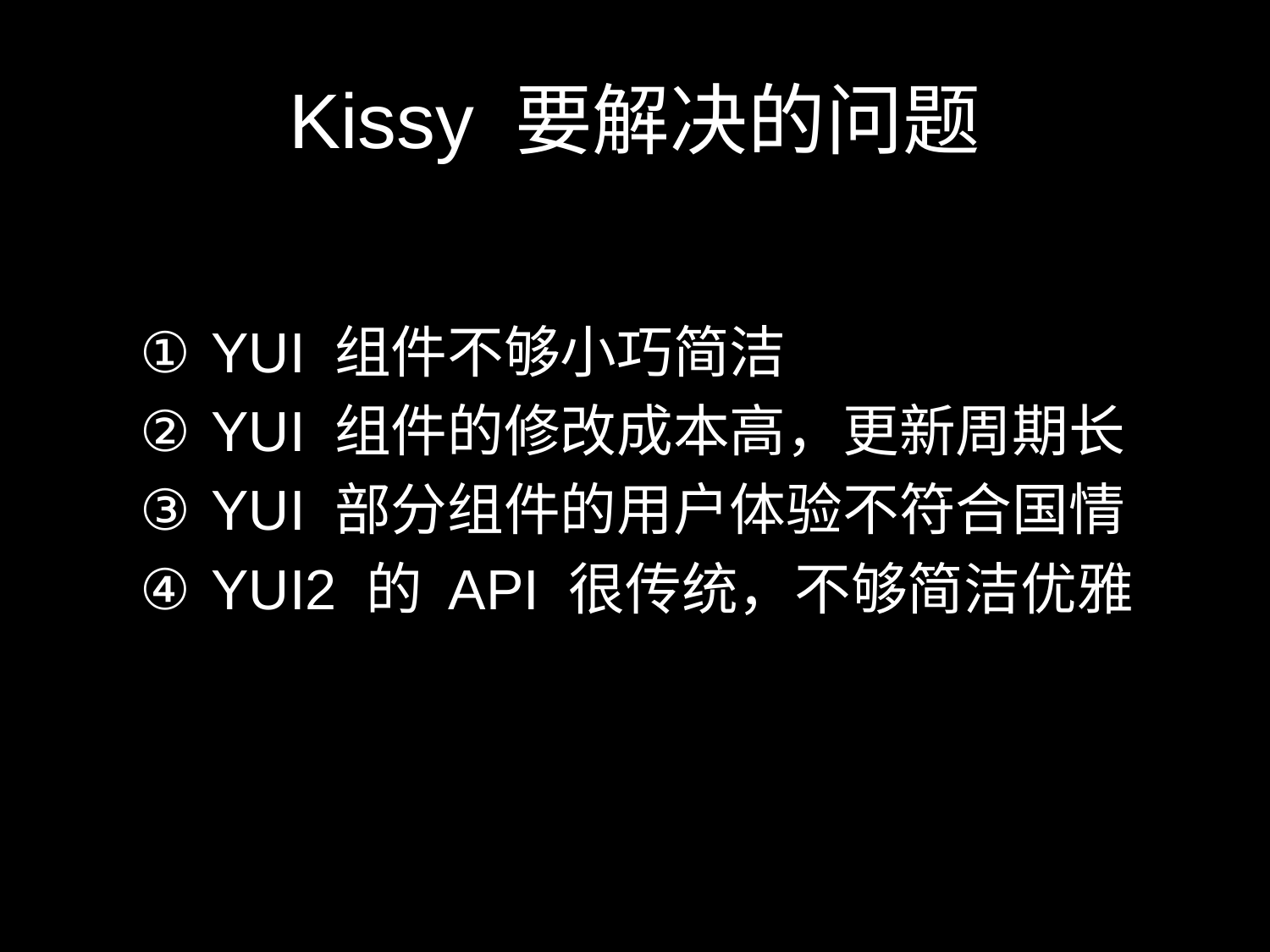

# Kissy 要解决的问题

YUI 组件不够小巧简洁
YUI 组件的修改成本高，更新周期长
YUI 部分组件的用户体验不符合国情
YUI2 的 API 很传统，不够简洁优雅